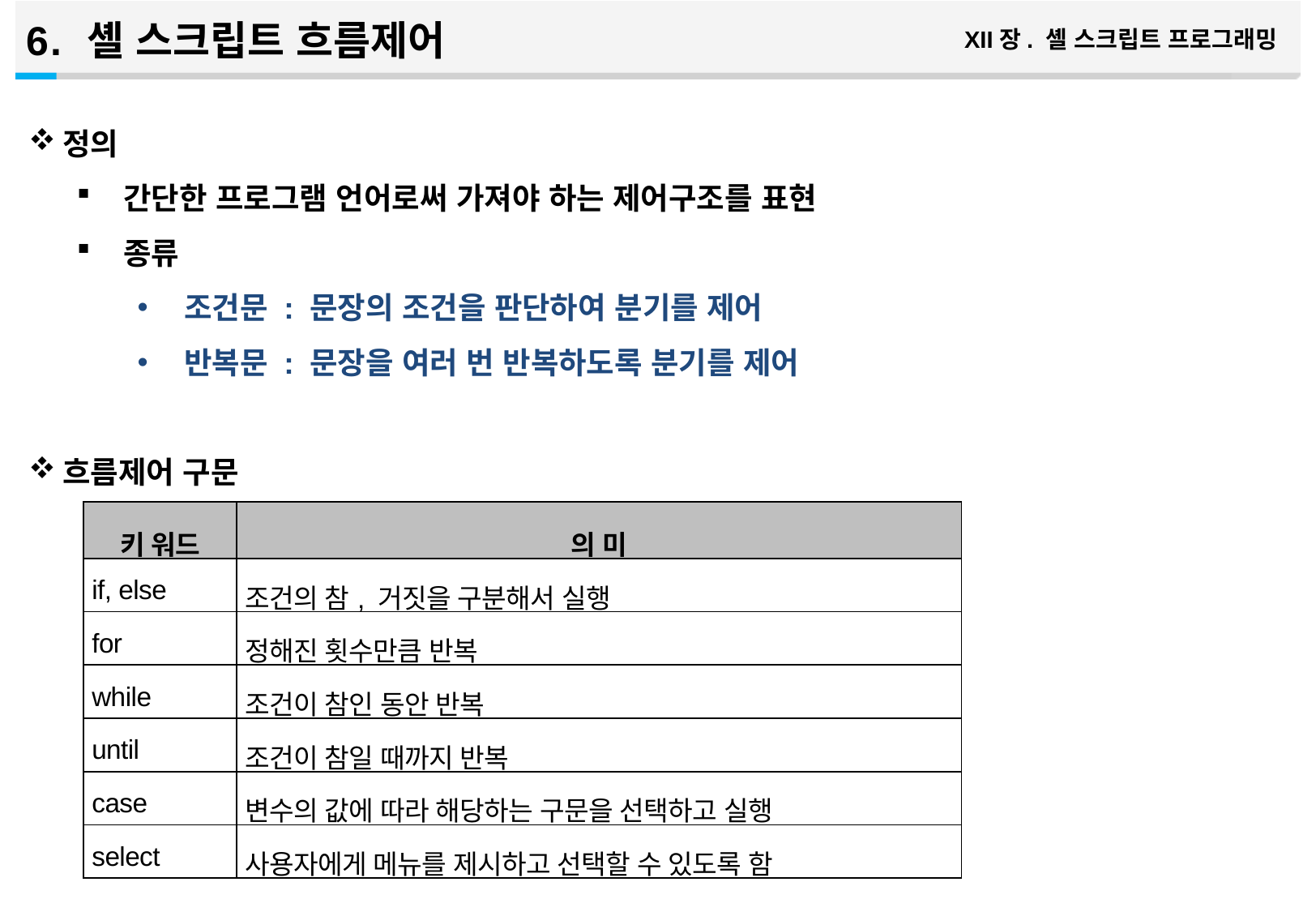

셸 스크립트 흐름제어
XII장. 셸 스크립트 프로그래밍
정의
간단한 프로그램 언어로써 가져야 하는 제어구조를 표현
종류
조건문 : 문장의 조건을 판단하여 분기를 제어
반복문 : 문장을 여러 번 반복하도록 분기를 제어

흐름제어 구문

| 키 워드 | 의 미 |
| --- | --- |
| if, else | 조건의 참, 거짓을 구분해서 실행 |
| for | 정해진 횟수만큼 반복 |
| while | 조건이 참인 동안 반복 |
| until | 조건이 참일 때까지 반복 |
| case | 변수의 값에 따라 해당하는 구문을 선택하고 실행 |
| select | 사용자에게 메뉴를 제시하고 선택할 수 있도록 함 |
21